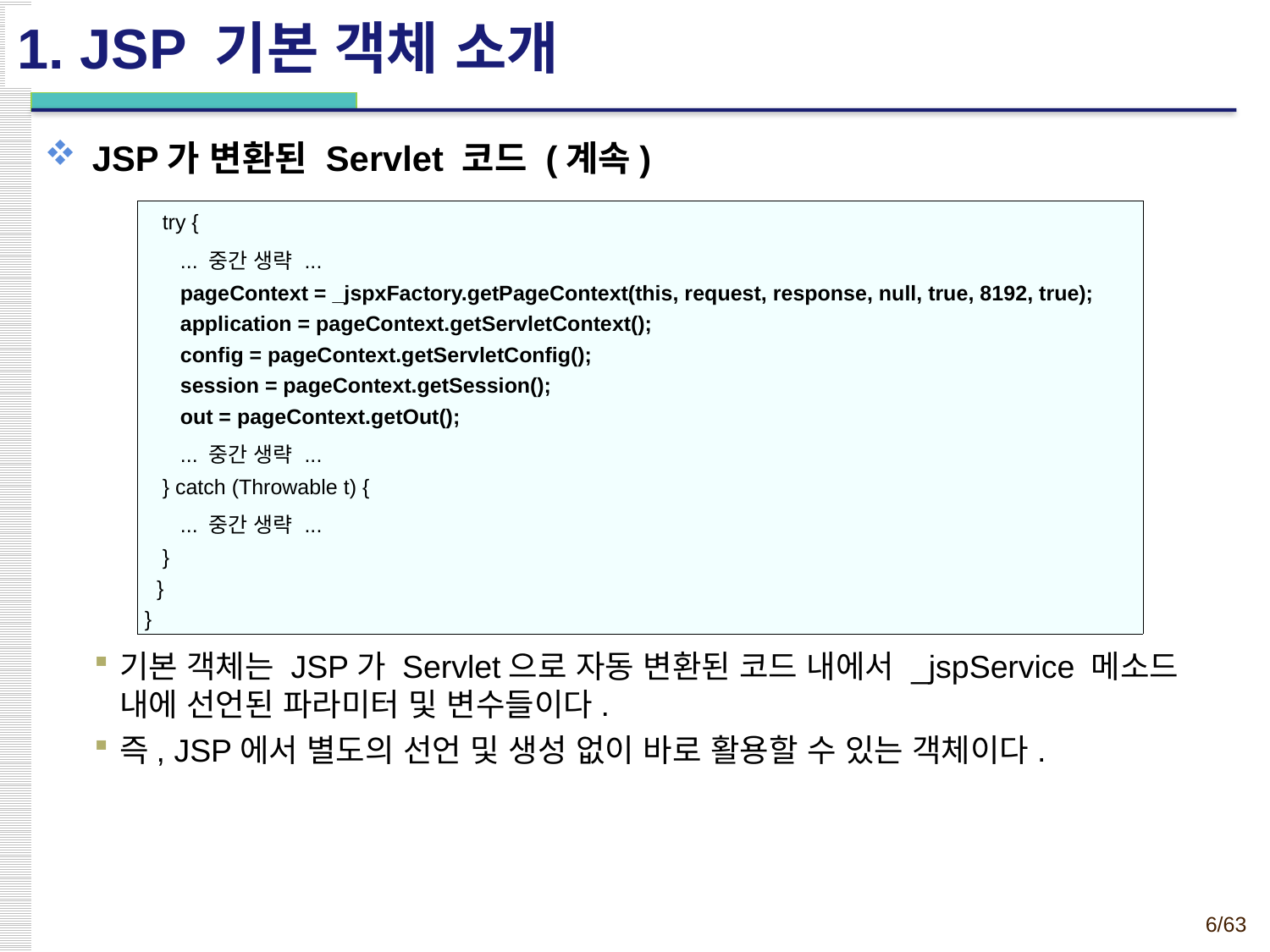

6/65
제8장

# 1. JSP 기본 객체 소개
JSP가 변환된 Servlet 코드 (계속)

기본 객체는 JSP가 Servlet으로 자동 변환된 코드 내에서 _jspService 메소드 내에 선언된 파라미터 및 변수들이다.
즉, JSP에서 별도의 선언 및 생성 없이 바로 활용할 수 있는 객체이다.

| try { ... 중간 생략 ... pageContext = \_jspxFactory.getPageContext(this, request, response, null, true, 8192, true); application = pageContext.getServletContext(); config = pageContext.getServletConfig(); session = pageContext.getSession(); out = pageContext.getOut(); ... 중간 생략 ... } catch (Throwable t) { ... 중간 생략 ... } } } |
| --- |